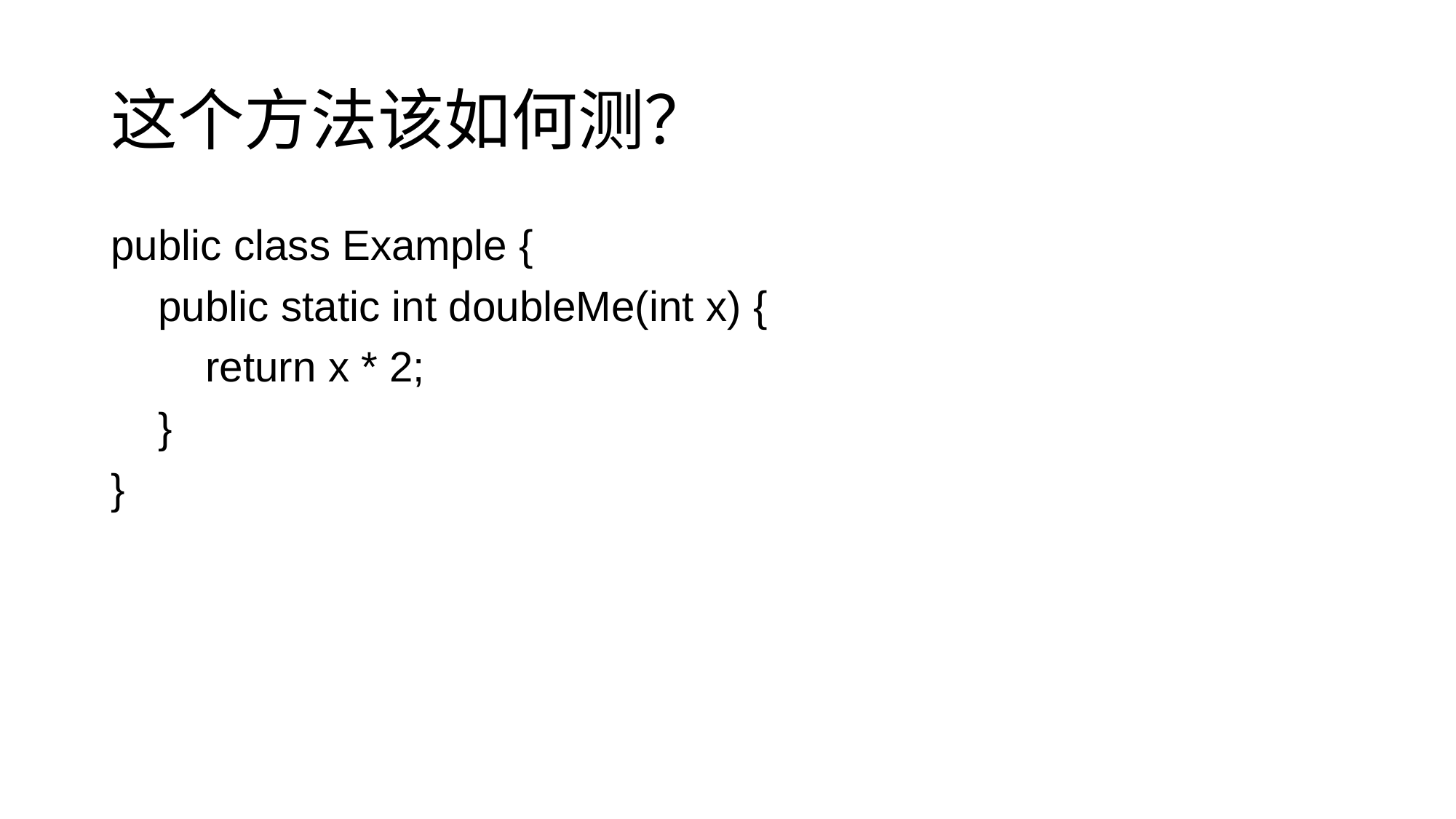

# 这个方法该如何测？
public class Example {
    public static int doubleMe(int x) {
        return x * 2;
    }
}